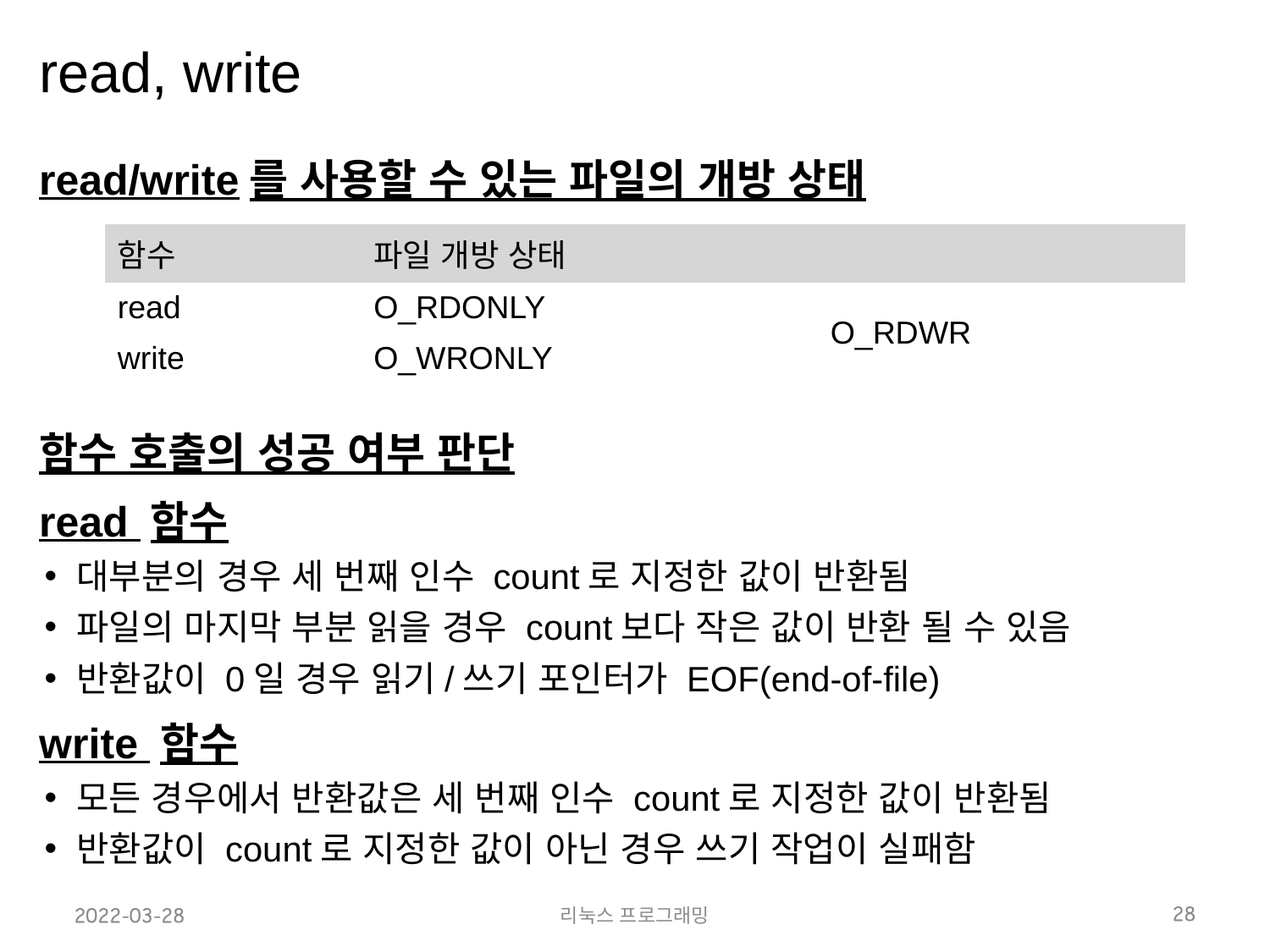

# read, write
read/write를 사용할 수 있는 파일의 개방 상태

함수 호출의 성공 여부 판단
read 함수
대부분의 경우 세 번째 인수 count로 지정한 값이 반환됨
파일의 마지막 부분 읽을 경우 count보다 작은 값이 반환 될 수 있음
반환값이 0일 경우 읽기/쓰기 포인터가 EOF(end-of-file)
write 함수
모든 경우에서 반환값은 세 번째 인수 count로 지정한 값이 반환됨
반환값이 count로 지정한 값이 아닌 경우 쓰기 작업이 실패함

| 함수 | 파일 개방 상태 |  |
| --- | --- | --- |
| read | O\_RDONLY | O\_RDWR |
| write | O\_WRONLY |  |
2022-03-28
리눅스 프로그래밍
28